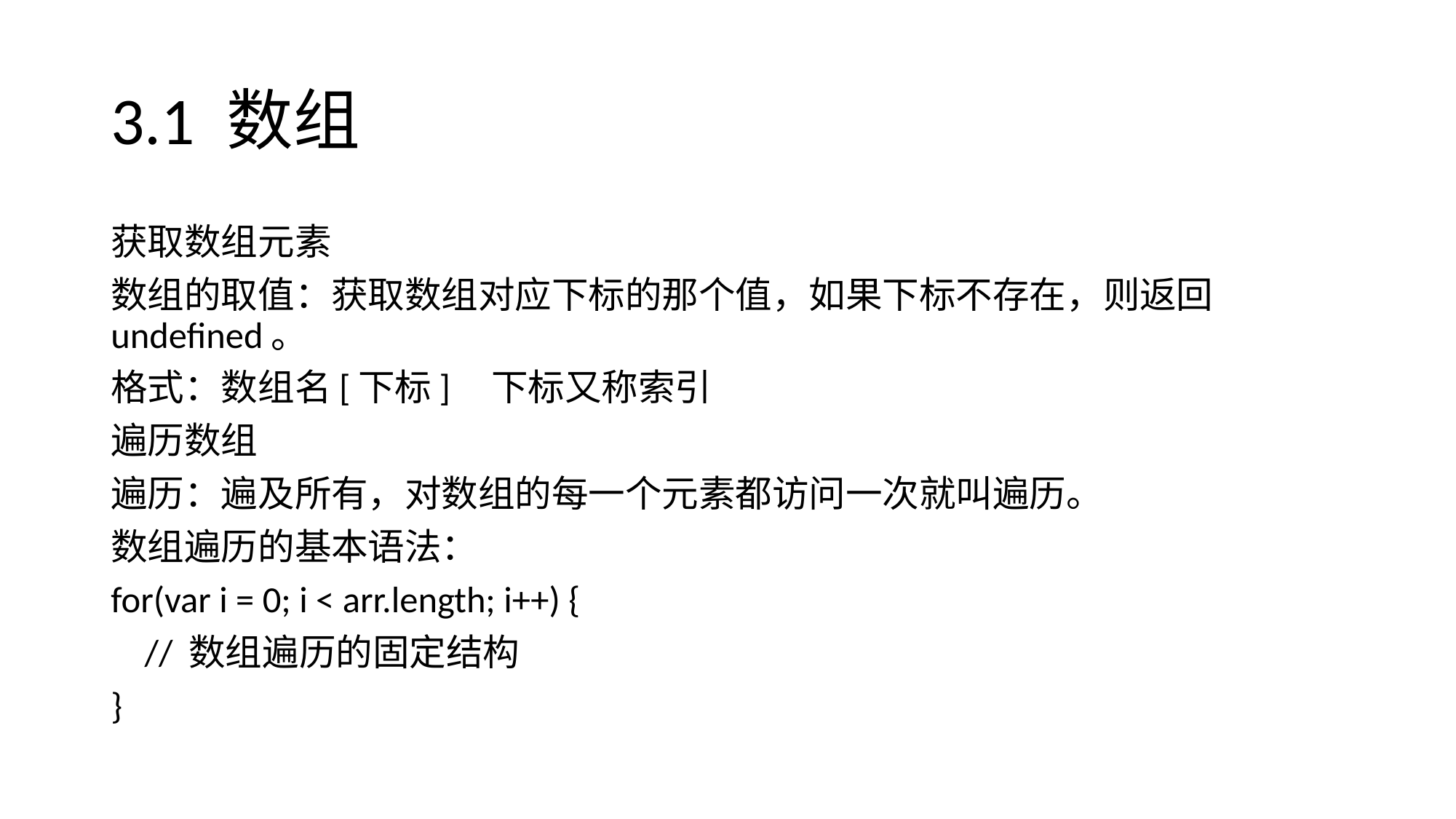

# 3.1 数组
获取数组元素
数组的取值：获取数组对应下标的那个值，如果下标不存在，则返回undefined。
格式：数组名[下标]    下标又称索引
遍历数组
遍历：遍及所有，对数组的每一个元素都访问一次就叫遍历。
数组遍历的基本语法：
for(var i = 0; i < arr.length; i++) {
    // 数组遍历的固定结构
}